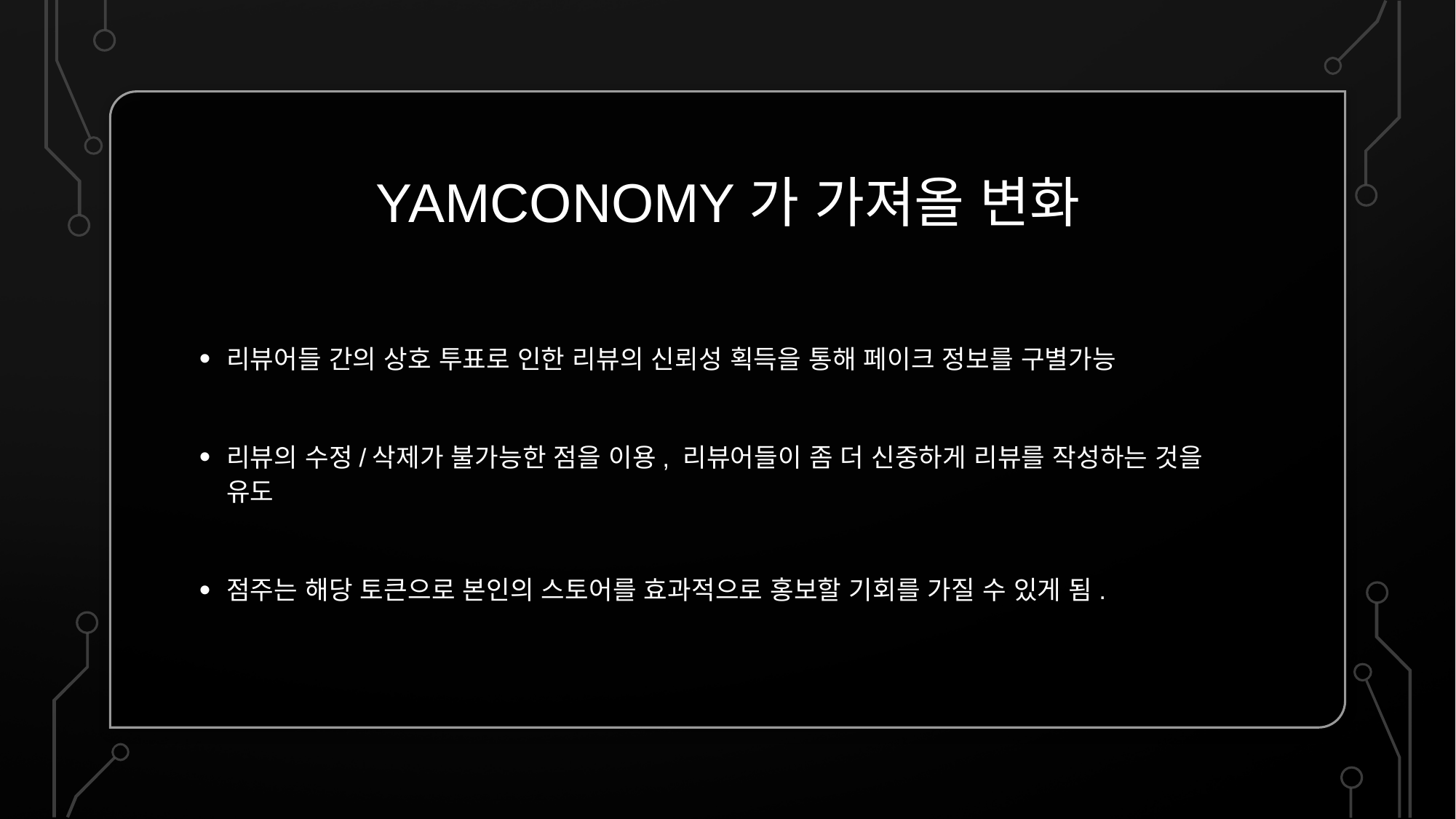

# yamconomy가 가져올 변화

리뷰어들 간의 상호 투표로 인한 리뷰의 신뢰성 획득을 통해 페이크 정보를 구별가능

리뷰의 수정/삭제가 불가능한 점을 이용, 리뷰어들이 좀 더 신중하게 리뷰를 작성하는 것을 유도

점주는 해당 토큰으로 본인의 스토어를 효과적으로 홍보할 기회를 가질 수 있게 됨.